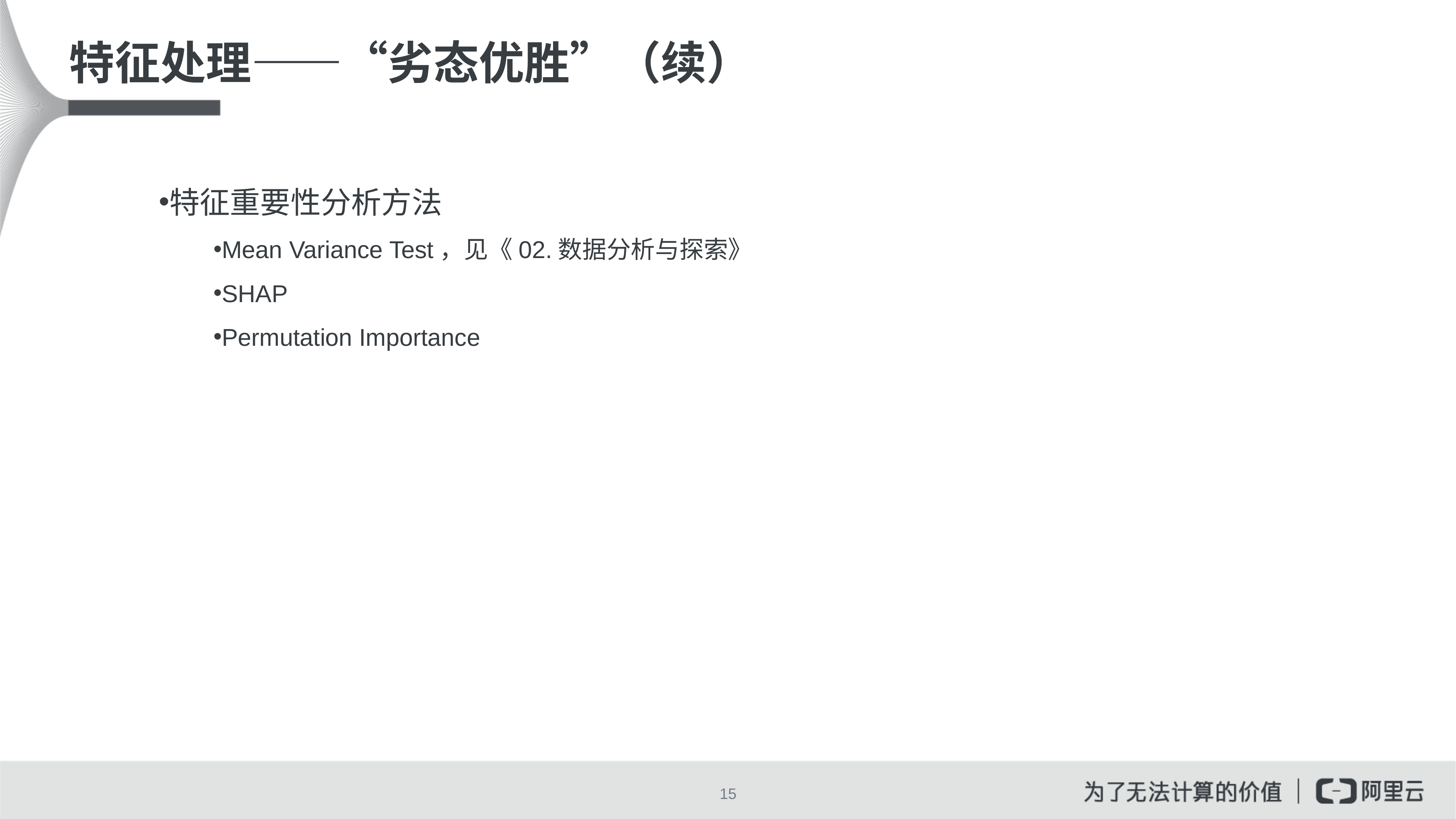

# 特征处理——“劣态优胜”（续）
特征重要性分析方法
Mean Variance Test，见《02.数据分析与探索》
SHAP
Permutation Importance